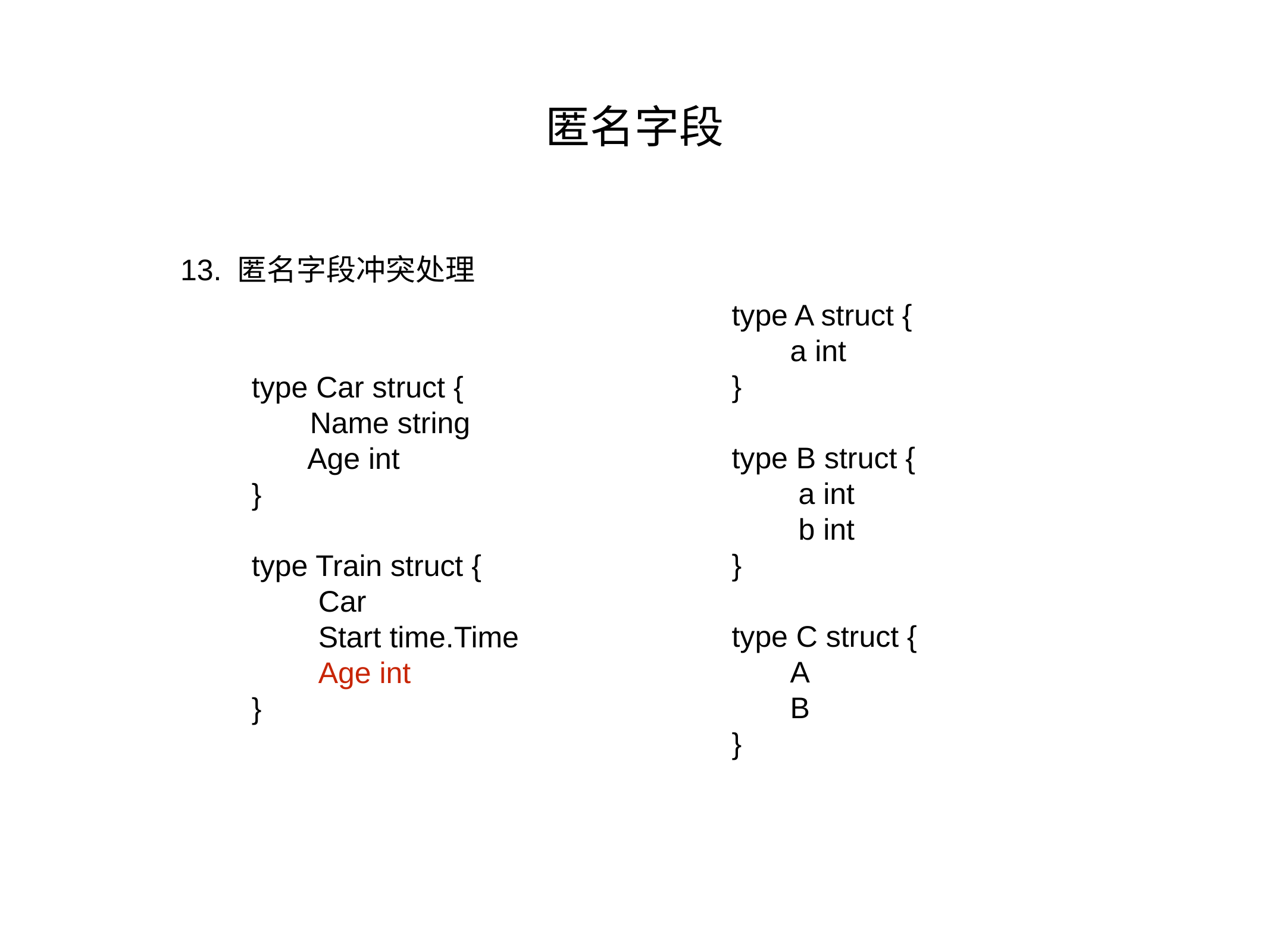

匿名字段
13. 匿名字段冲突处理

type A struct {
       a int
}

type B struct {
        a int
        b int
}

type C struct {
       A
       B
}
type Car struct {
       Name string
    Age int
}

type Train struct {
        Car
        Start time.Time
        Age int
}